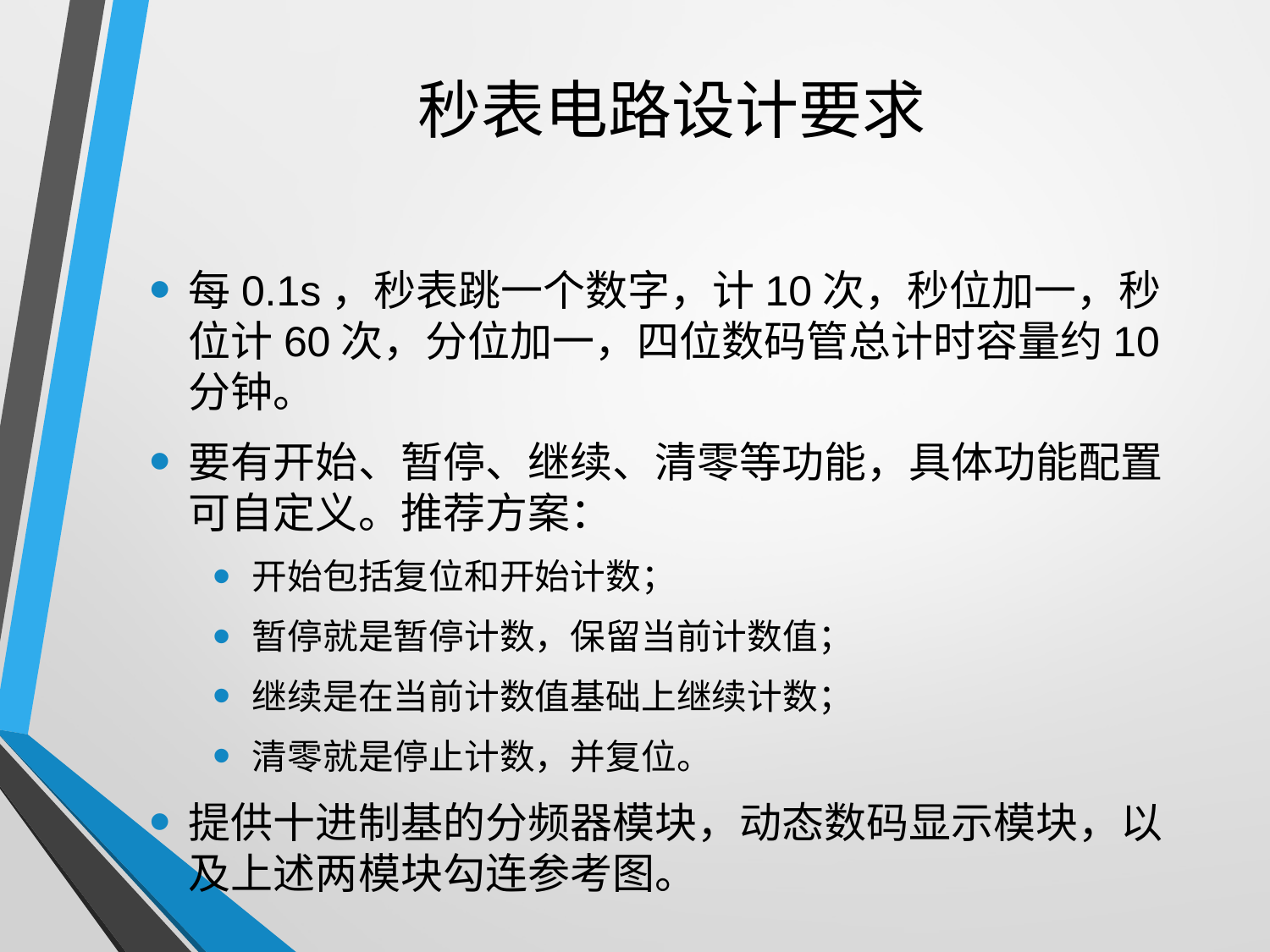

# 秒表电路设计要求
每0.1s，秒表跳一个数字，计10次，秒位加一，秒位计60次，分位加一，四位数码管总计时容量约10分钟。
要有开始、暂停、继续、清零等功能，具体功能配置可自定义。推荐方案：
开始包括复位和开始计数；
暂停就是暂停计数，保留当前计数值；
继续是在当前计数值基础上继续计数；
清零就是停止计数，并复位。
提供十进制基的分频器模块，动态数码显示模块，以及上述两模块勾连参考图。